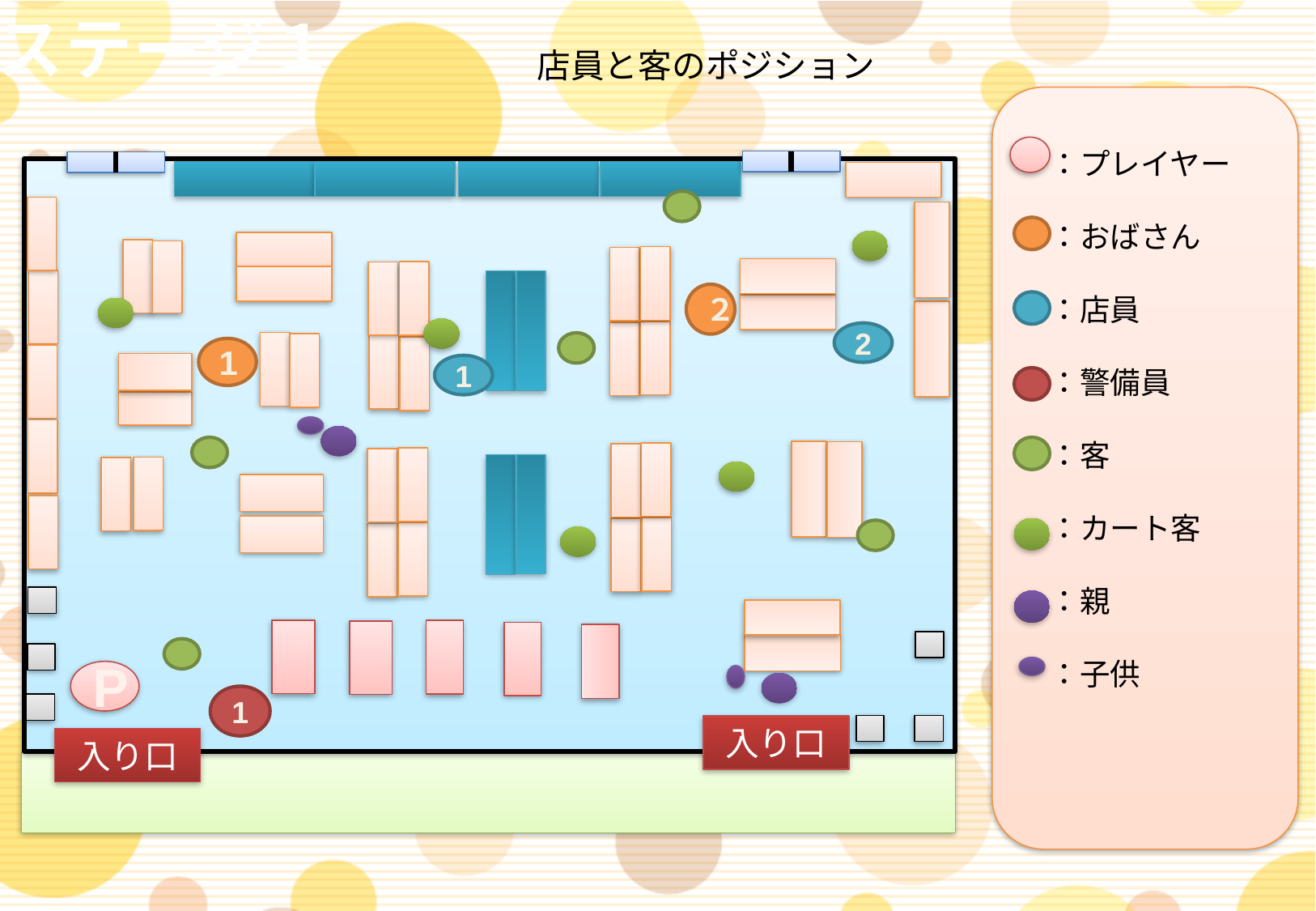

ステージ１
店員と客のポジション

　：プレイヤー

　：おばさん

　：店員

　：警備員

　：客

　：カート客

　：親

　：子供

入り口
入り口

２

2

1
1

P

1